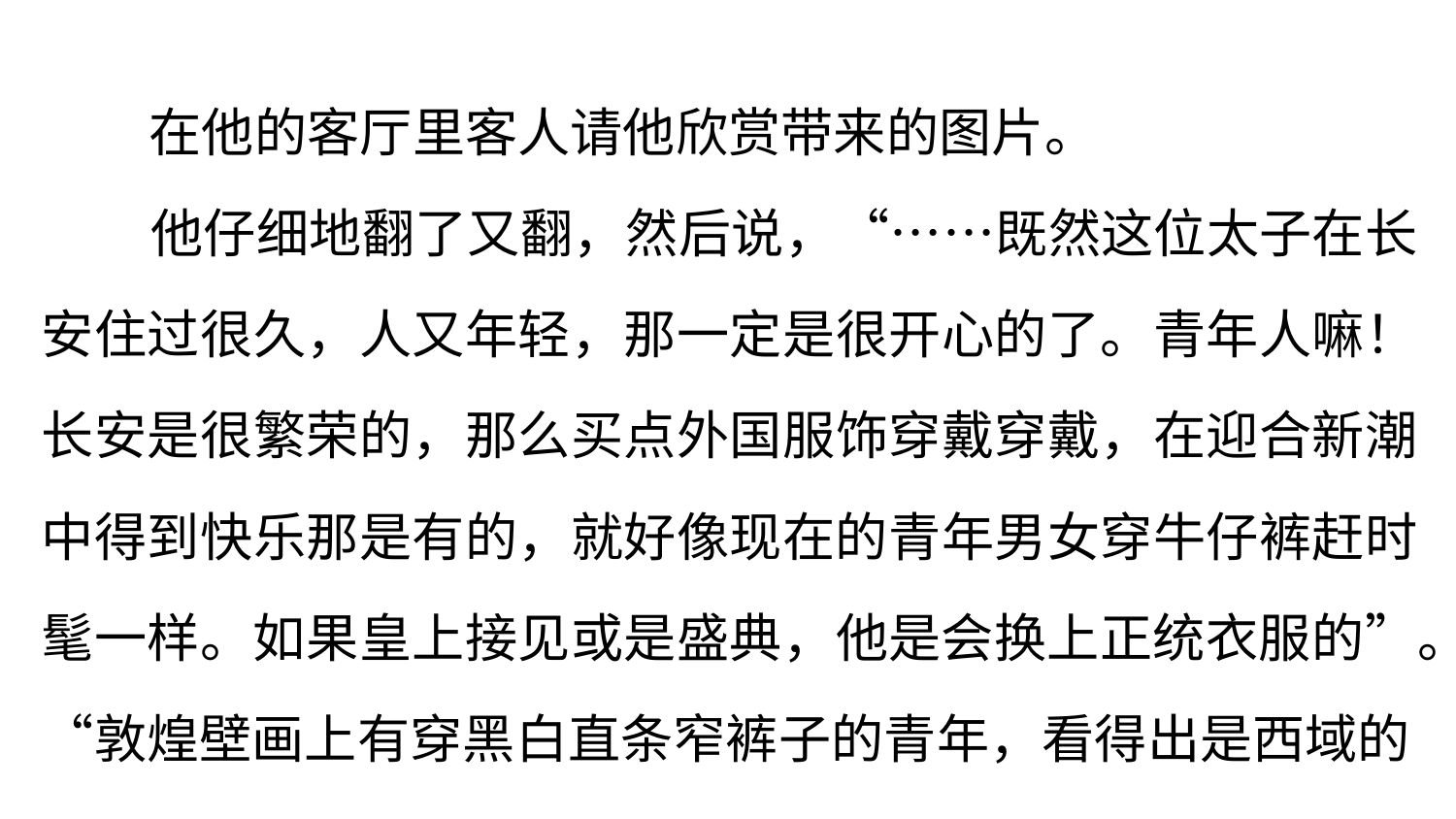

在他的客厅里客人请他欣赏带来的图片。
        他仔细地翻了又翻，然后说，“……既然这位太子在长安住过很久，人又年轻，那一定是很开心的了。青年人嘛！长安是很繁荣的，那么买点外国服饰穿戴穿戴，在迎合新潮中得到快乐那是有的，就好像现在的青年男女穿牛仔裤赶时髦一样。如果皇上接见或是盛典，他是会换上正统衣服的”。“敦煌壁画上有穿黑白直条窄裤子的青年，看得出是西域的